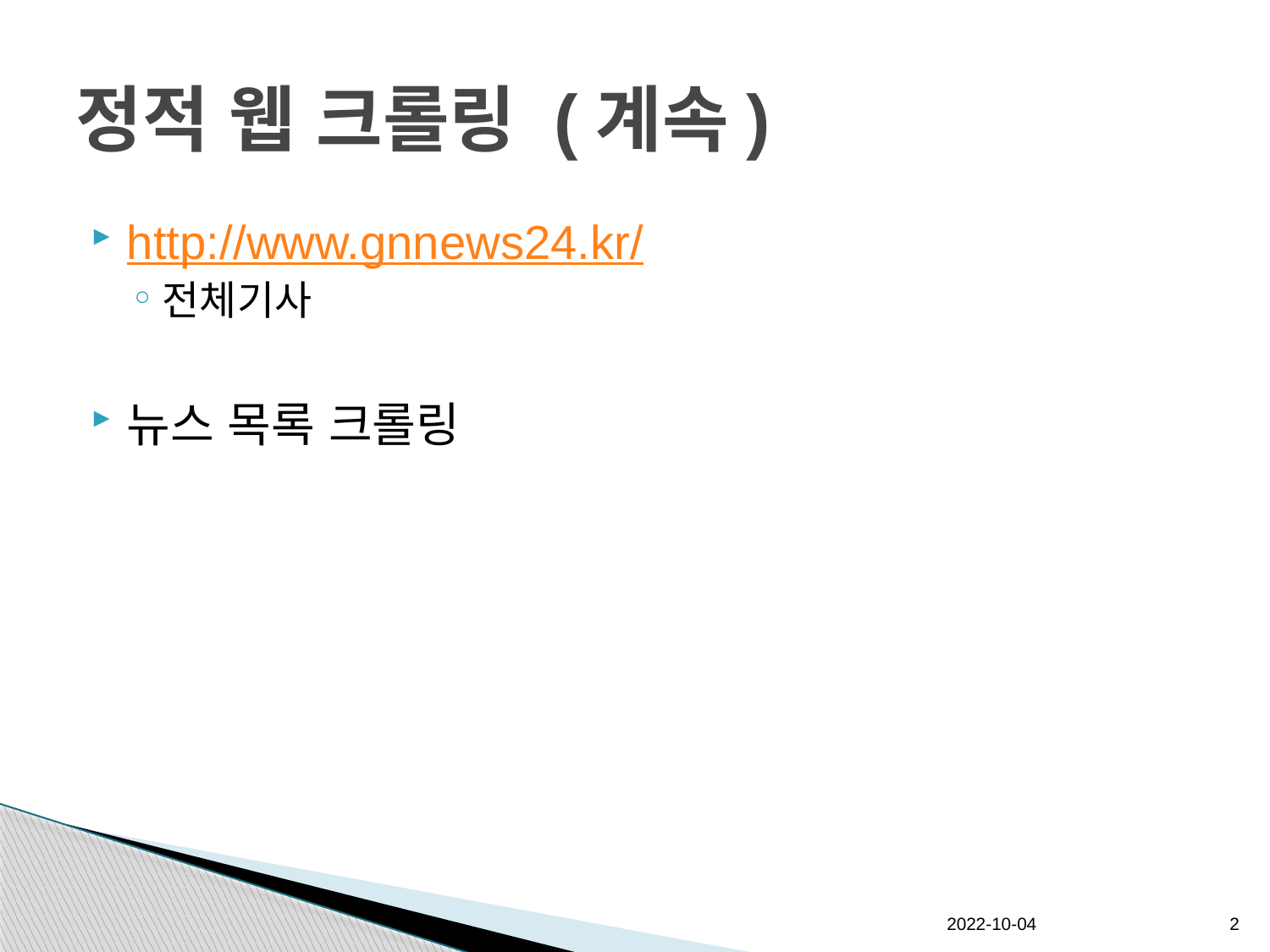

# 정적 웹 크롤링 (계속)
http://www.gnnews24.kr/
전체기사

뉴스 목록 크롤링
2022-10-04
2